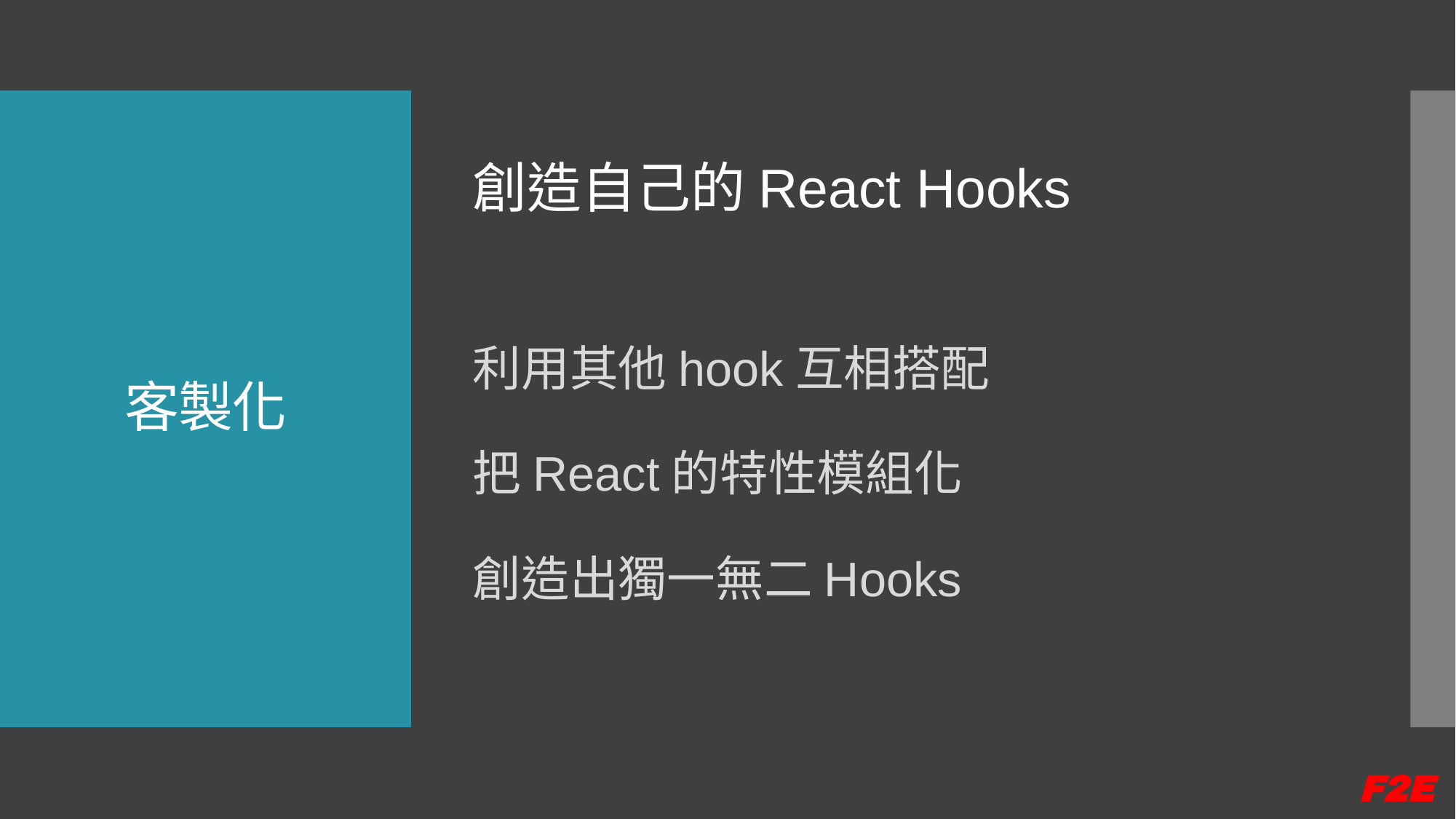

創造自己的React Hooks

利用其他hook互相搭配
把React的特性模組化
創造出獨一無二Hooks

# 客製化